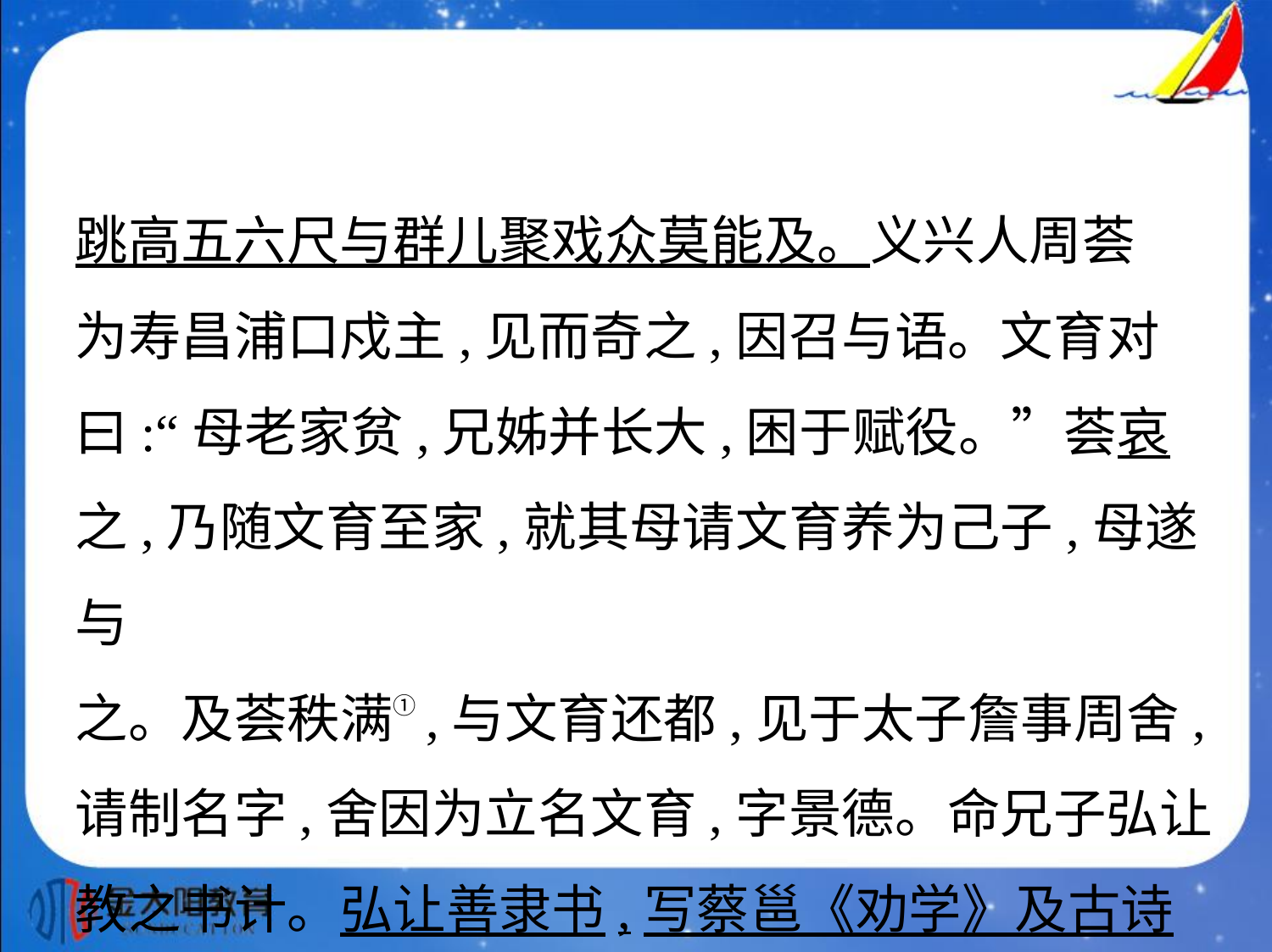

跳高五六尺与群儿聚戏众莫能及。义兴人周荟
为寿昌浦口戍主,见而奇之,因召与语。文育对
曰:“母老家贫,兄姊并长大,困于赋役。”荟哀
之,乃随文育至家,就其母请文育养为己子,母遂与
之。及荟秩满①,与文育还都,见于太子詹事周舍,
请制名字,舍因为立名文育,字景德。命兄子弘让
教之书计。弘让善隶书,写蔡邕《劝学》及古诗